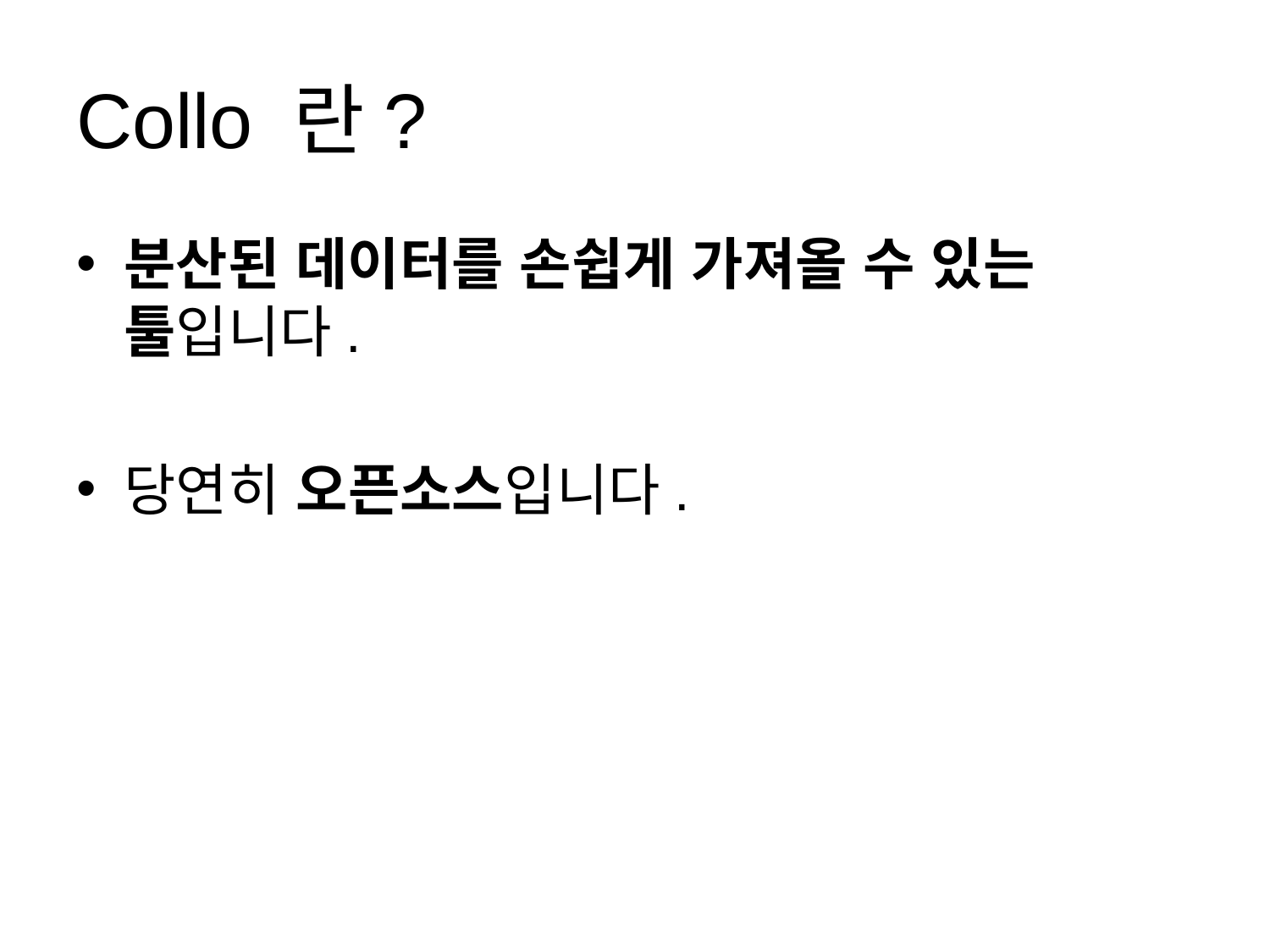

# Collo 란?
분산된 데이터를 손쉽게 가져올 수 있는 툴입니다.

당연히 오픈소스입니다.